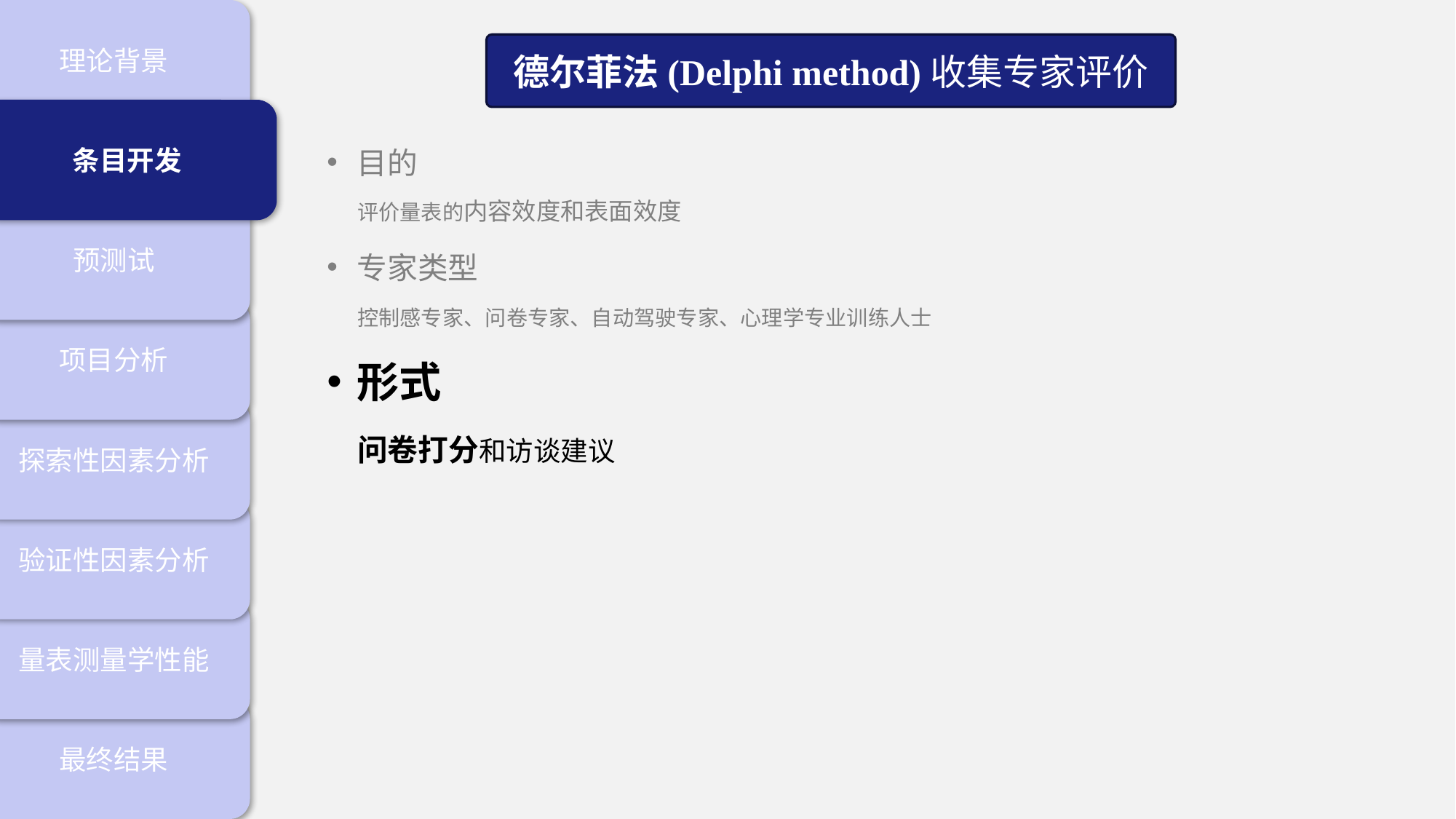

理论背景
德尔菲法(Delphi method)收集专家评价
条目开发
目的
评价量表的内容效度和表面效度
预测试
专家类型
控制感专家、问卷专家、自动驾驶专家、心理学专业训练人士
项目分析
形式
问卷打分和访谈建议
探索性因素分析
验证性因素分析
量表测量学性能
最终结果